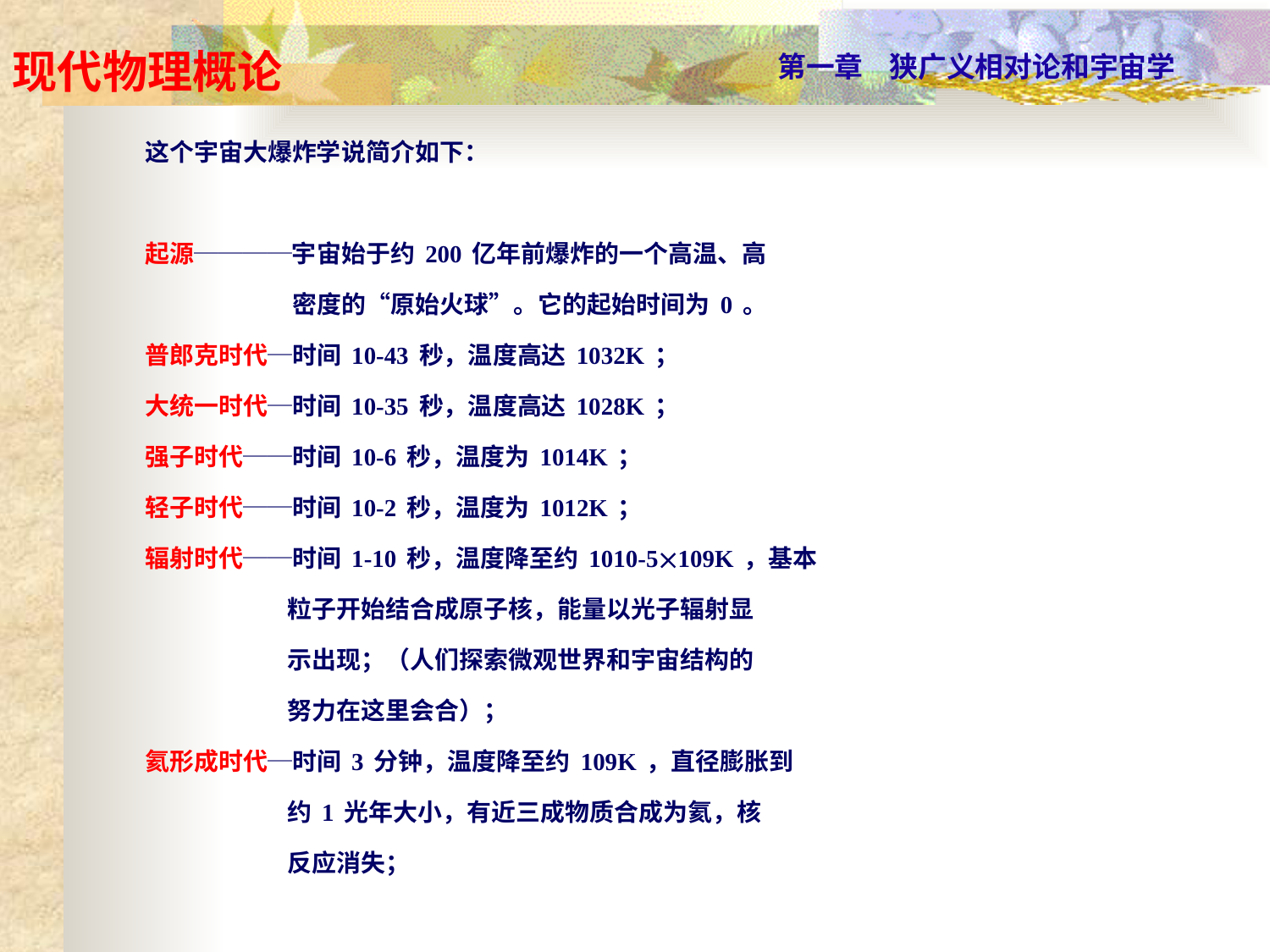

这个宇宙大爆炸学说简介如下：

起源────宇宙始于约200亿年前爆炸的一个高温、高
                         密度的“原始火球”。它的起始时间为0。
普郎克时代─时间10-43秒，温度高达1032K；
大统一时代─时间10-35秒，温度高达1028K；
强子时代──时间10-6秒，温度为1014K；
轻子时代──时间10-2秒，温度为1012K；
辐射时代──时间1-10秒，温度降至约1010-5×109K，基本
                        粒子开始结合成原子核，能量以光子辐射显
                        示出现；（人们探索微观世界和宇宙结构的
                        努力在这里会合）；
氦形成时代─时间3分钟，温度降至约109K，直径膨胀到
                        约1光年大小，有近三成物质合成为氦，核
                        反应消失；